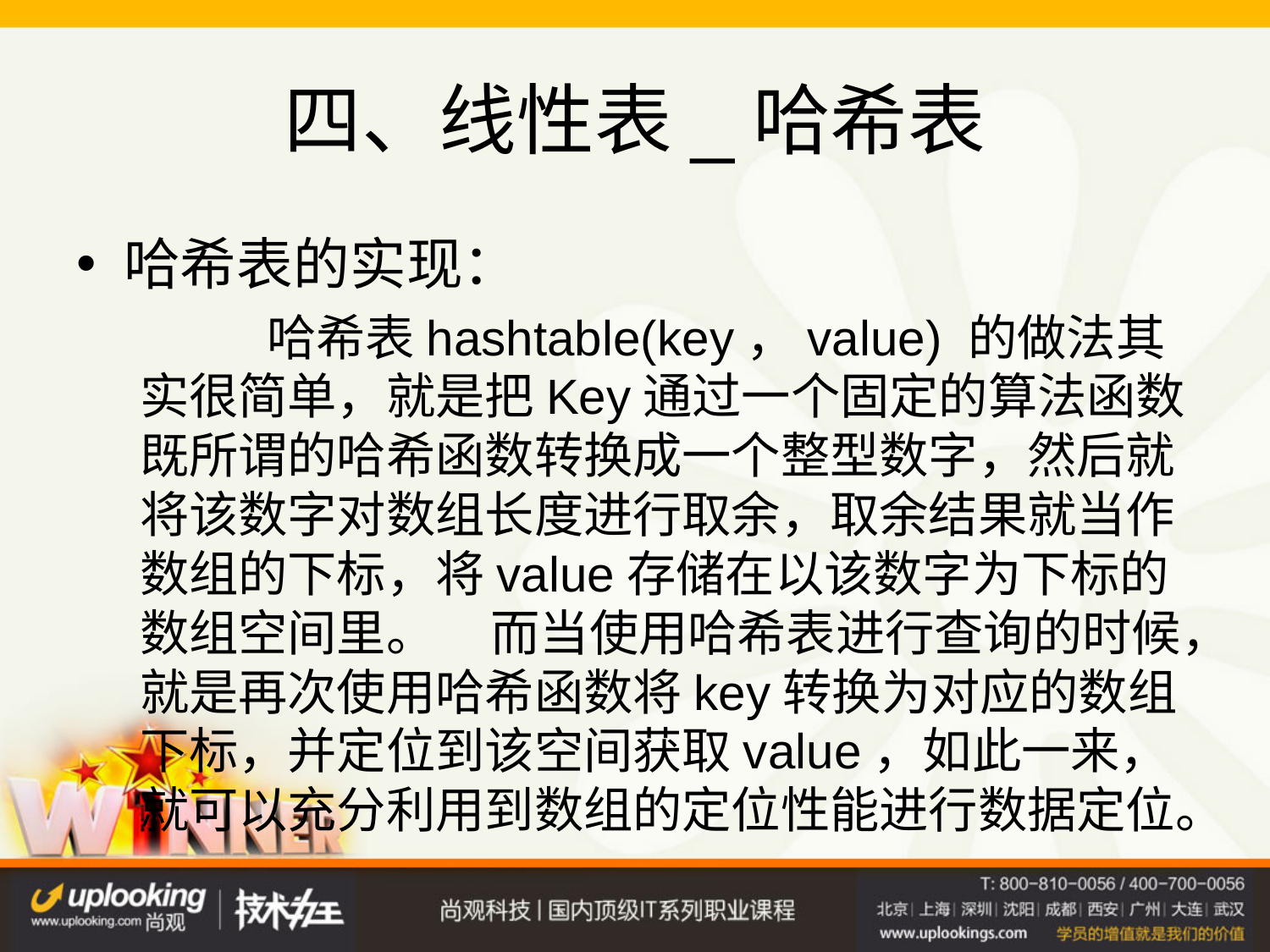

# 四、线性表_哈希表
哈希表的实现：
	哈希表hashtable(key，value) 的做法其实很简单，就是把Key通过一个固定的算法函数既所谓的哈希函数转换成一个整型数字，然后就将该数字对数组长度进行取余，取余结果就当作数组的下标，将value存储在以该数字为下标的数组空间里。      而当使用哈希表进行查询的时候，就是再次使用哈希函数将key转换为对应的数组下标，并定位到该空间获取value，如此一来，就可以充分利用到数组的定位性能进行数据定位。